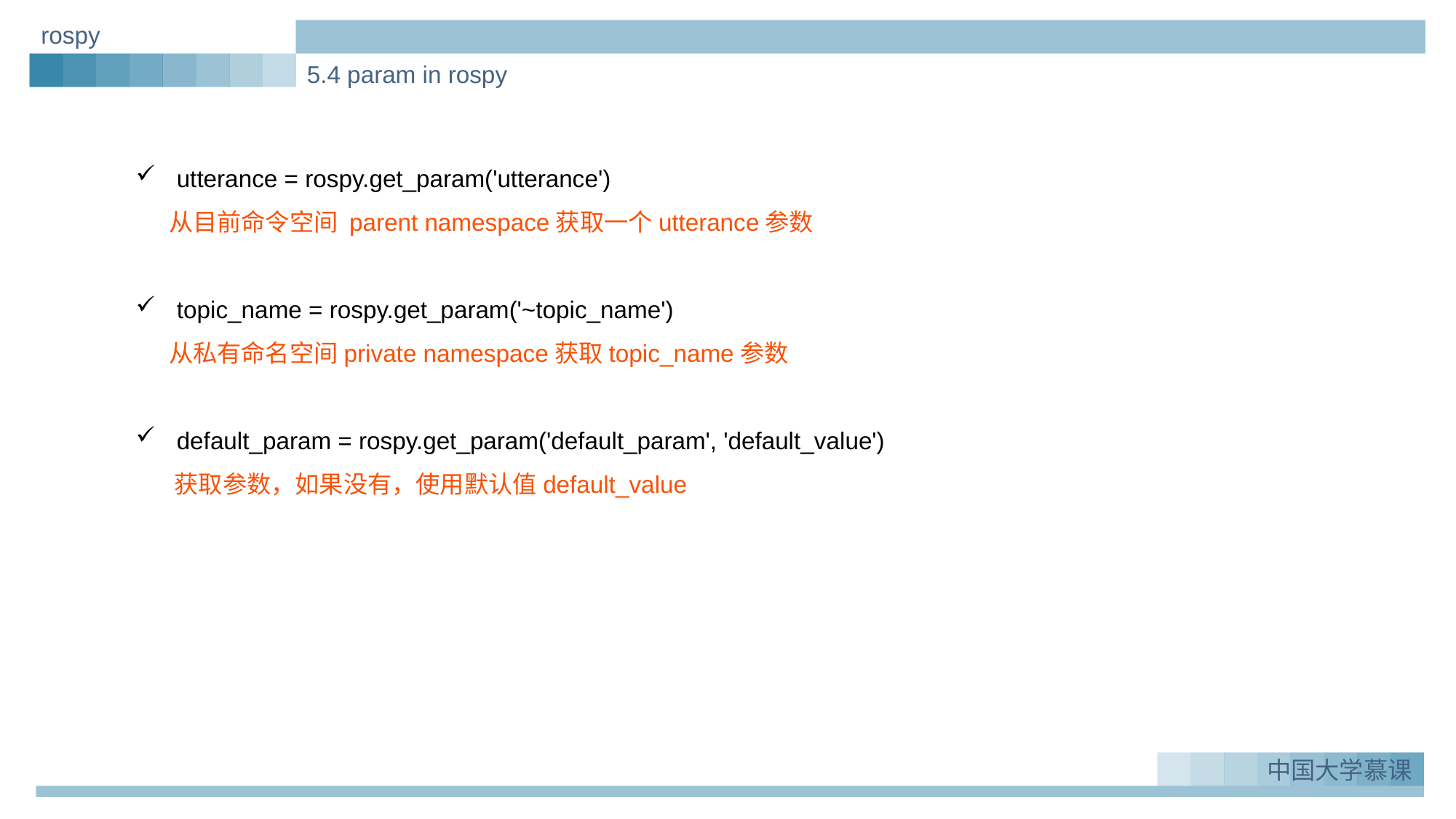

rospy
5.4 param in rospy
utterance = rospy.get_param('utterance')
     从目前命令空间 parent namespace获取一个utterance参数

topic_name = rospy.get_param('~topic_name')
     从私有命名空间private namespace获取topic_name参数

default_param = rospy.get_param('default_param', 'default_value')
      获取参数，如果没有，使用默认值default_value
实例一：Greeting_demo
1.
中国大学慕课